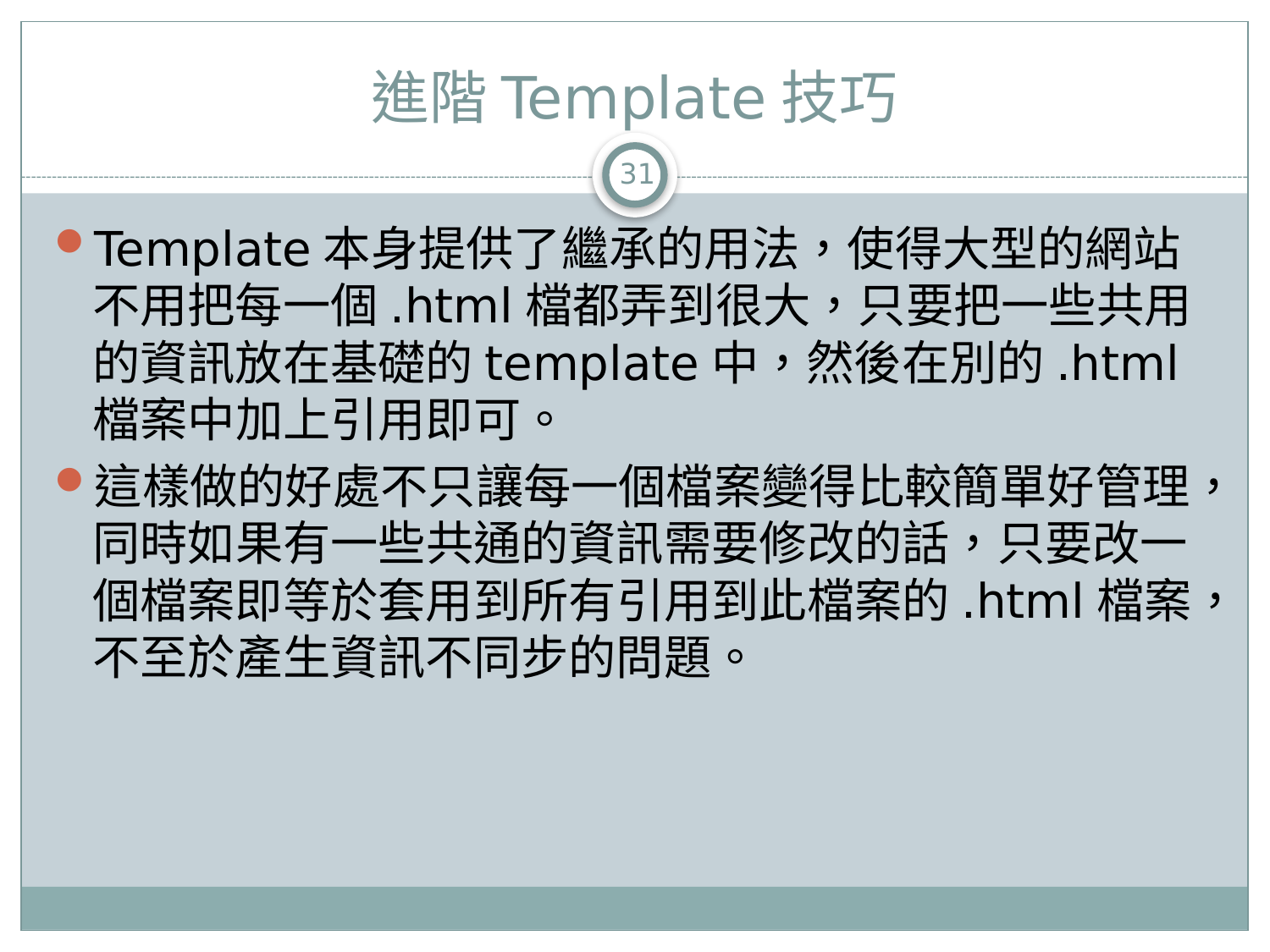

# 進階Template技巧
31
Template本身提供了繼承的用法，使得大型的網站不用把每一個.html檔都弄到很大，只要把一些共用的資訊放在基礎的template中，然後在別的.html檔案中加上引用即可。
這樣做的好處不只讓每一個檔案變得比較簡單好管理，同時如果有一些共通的資訊需要修改的話，只要改一個檔案即等於套用到所有引用到此檔案的.html檔案，不至於產生資訊不同步的問題。